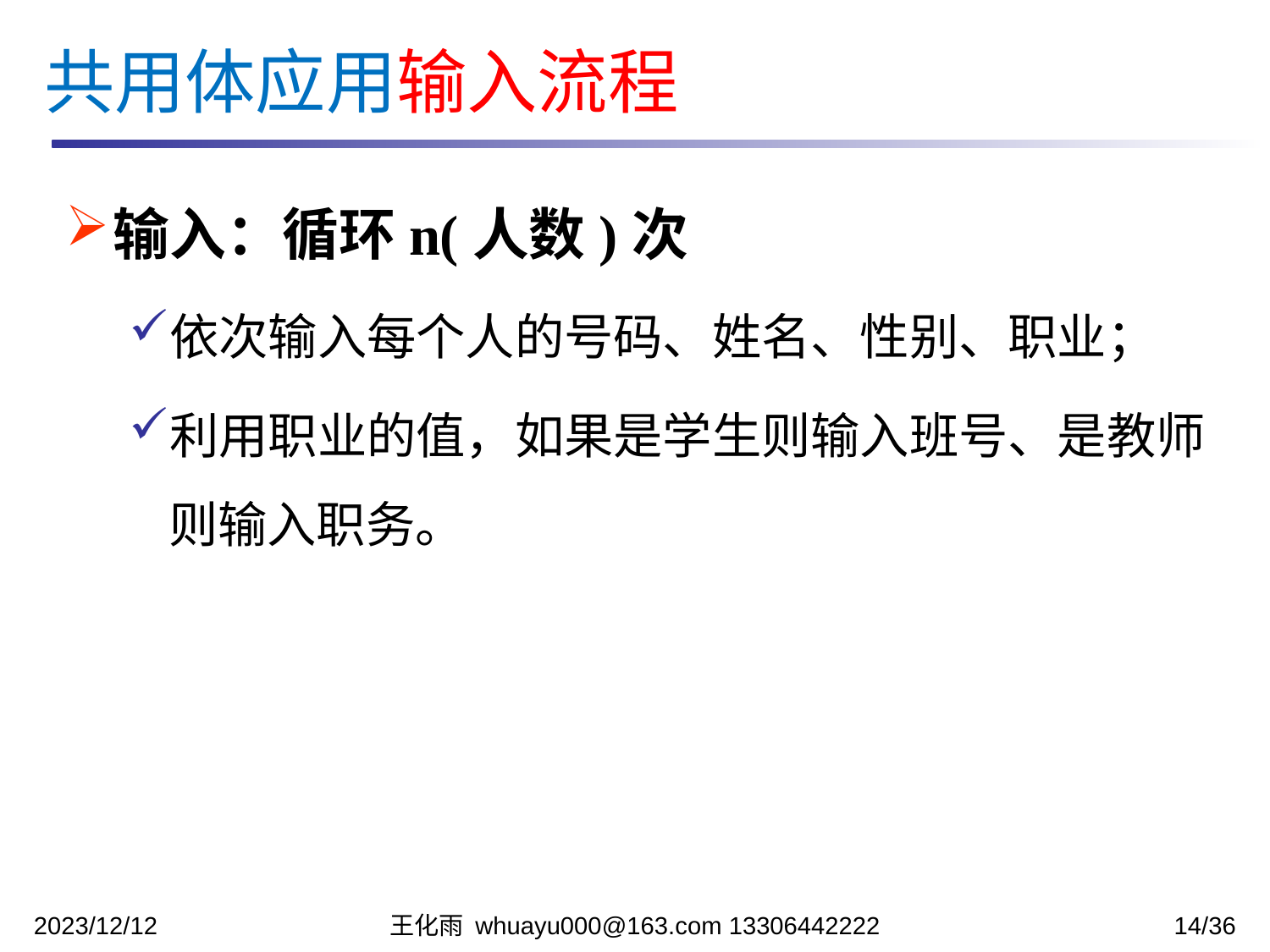

共用体应用输入流程
输入：循环n(人数)次
依次输入每个人的号码、姓名、性别、职业；
利用职业的值，如果是学生则输入班号、是教师则输入职务。
2023/12/12
王化雨 whuayu000@163.com 13306442222
14/36